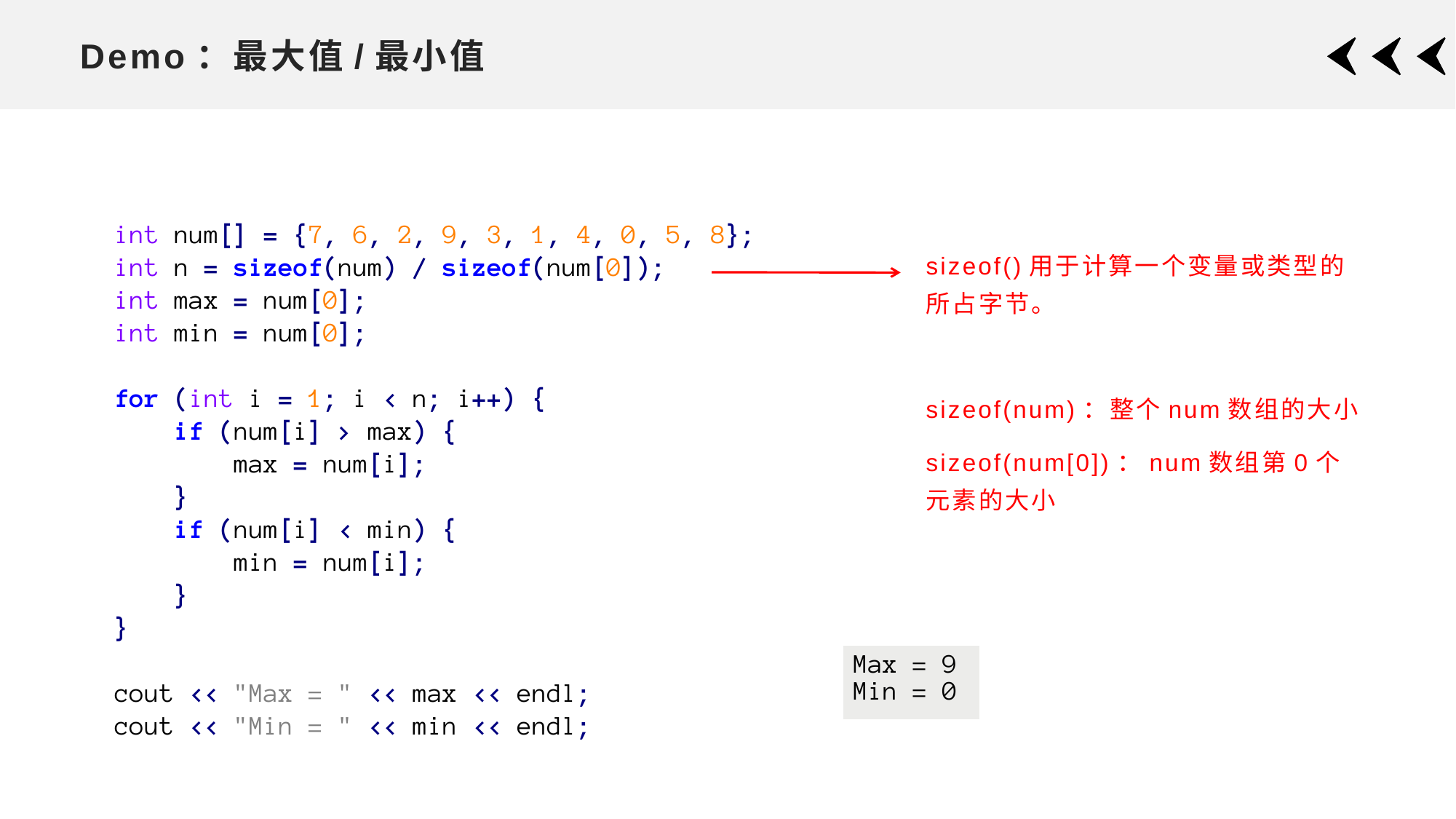

# Demo：最大值/最小值
int num[] = {7, 6, 2, 9, 3, 1, 4, 0, 5, 8};
int n = sizeof(num) / sizeof(num[0]);
int max = num[0];
int min = num[0];

for (int i = 1; i < n; i++) {
    if (num[i] > max) {
        max = num[i];
    }
    if (num[i] < min) {
        min = num[i];
    }
}

cout << "Max = " << max << endl;
cout << "Min = " << min << endl;
sizeof()用于计算一个变量或类型的所占字节。

sizeof(num)：整个num数组的大小
sizeof(num[0])：num数组第0个元素的大小

| Max = 9 Min = 0 |
| --- |